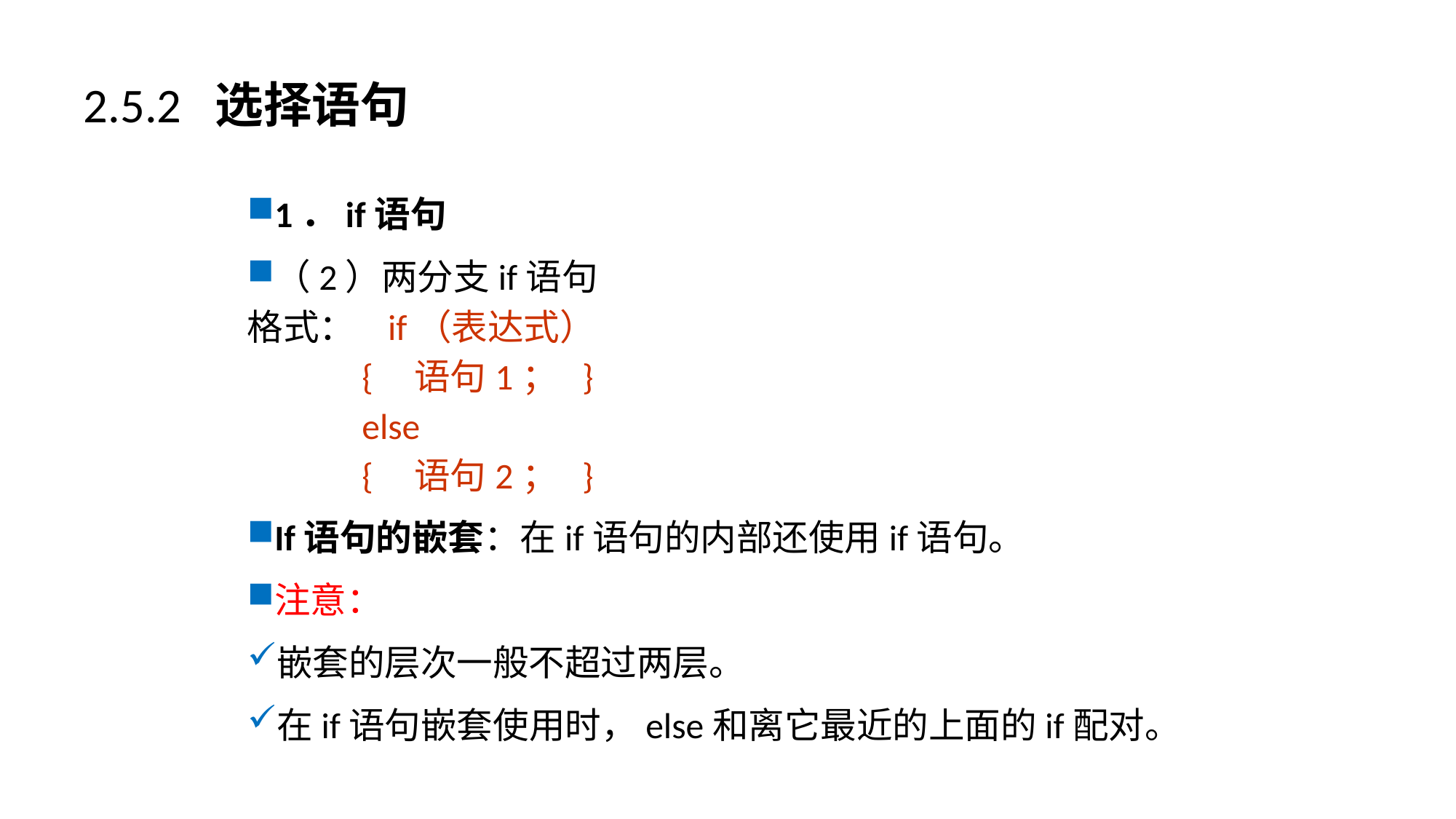

# 2.5.2  选择语句
1．if语句
（2）两分支if语句
格式：   if（表达式）
              {    语句1；  }
              else
              {    语句2；  }
If语句的嵌套：在if语句的内部还使用if语句。
注意：
嵌套的层次一般不超过两层。
在if语句嵌套使用时，else和离它最近的上面的if配对。